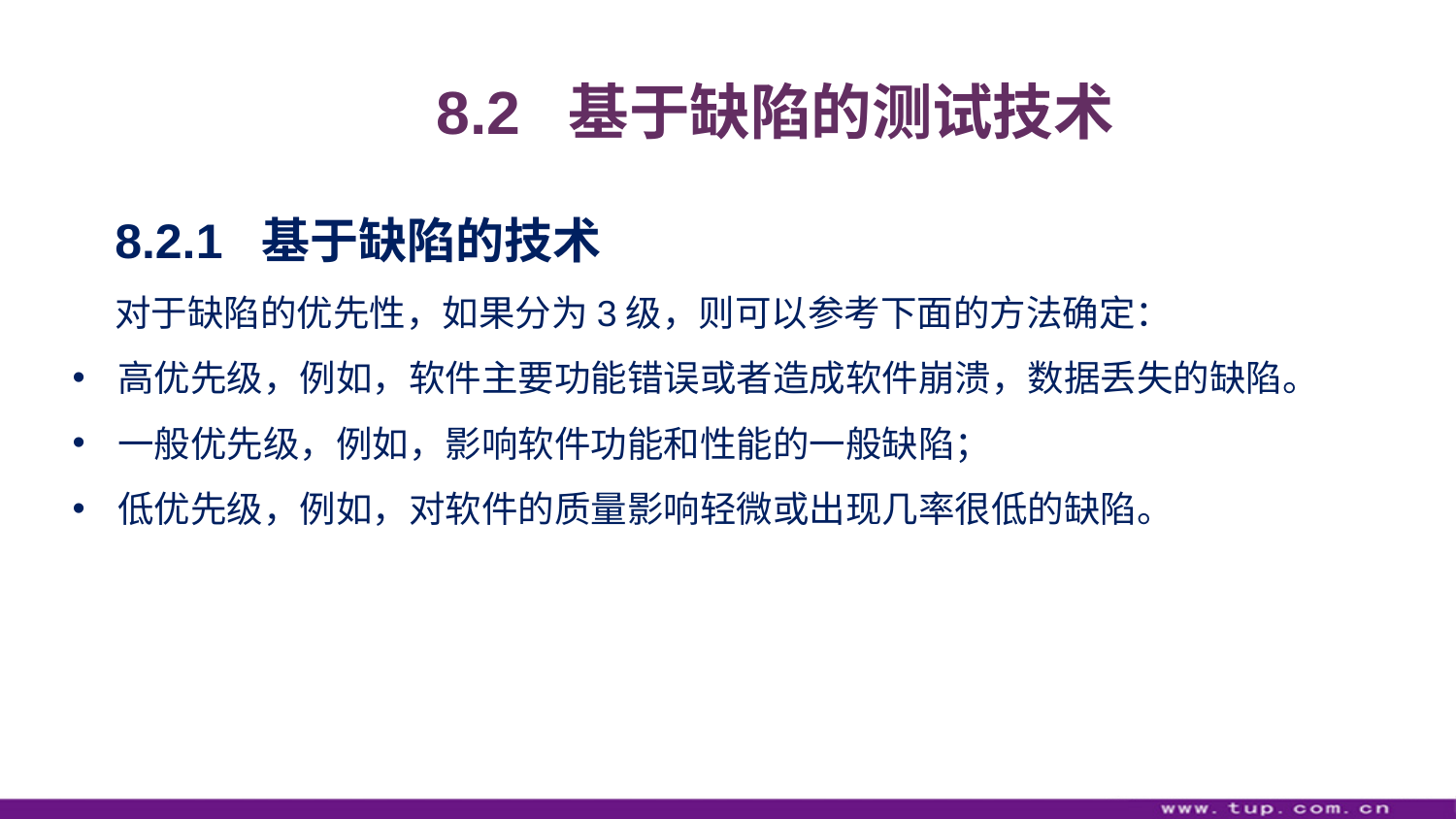

8.2  基于缺陷的测试技术

8.2.1  基于缺陷的技术
对于缺陷的优先性，如果分为3级，则可以参考下面的方法确定：
高优先级，例如，软件主要功能错误或者造成软件崩溃，数据丢失的缺陷。
一般优先级，例如，影响软件功能和性能的一般缺陷；
低优先级，例如，对软件的质量影响轻微或出现几率很低的缺陷。